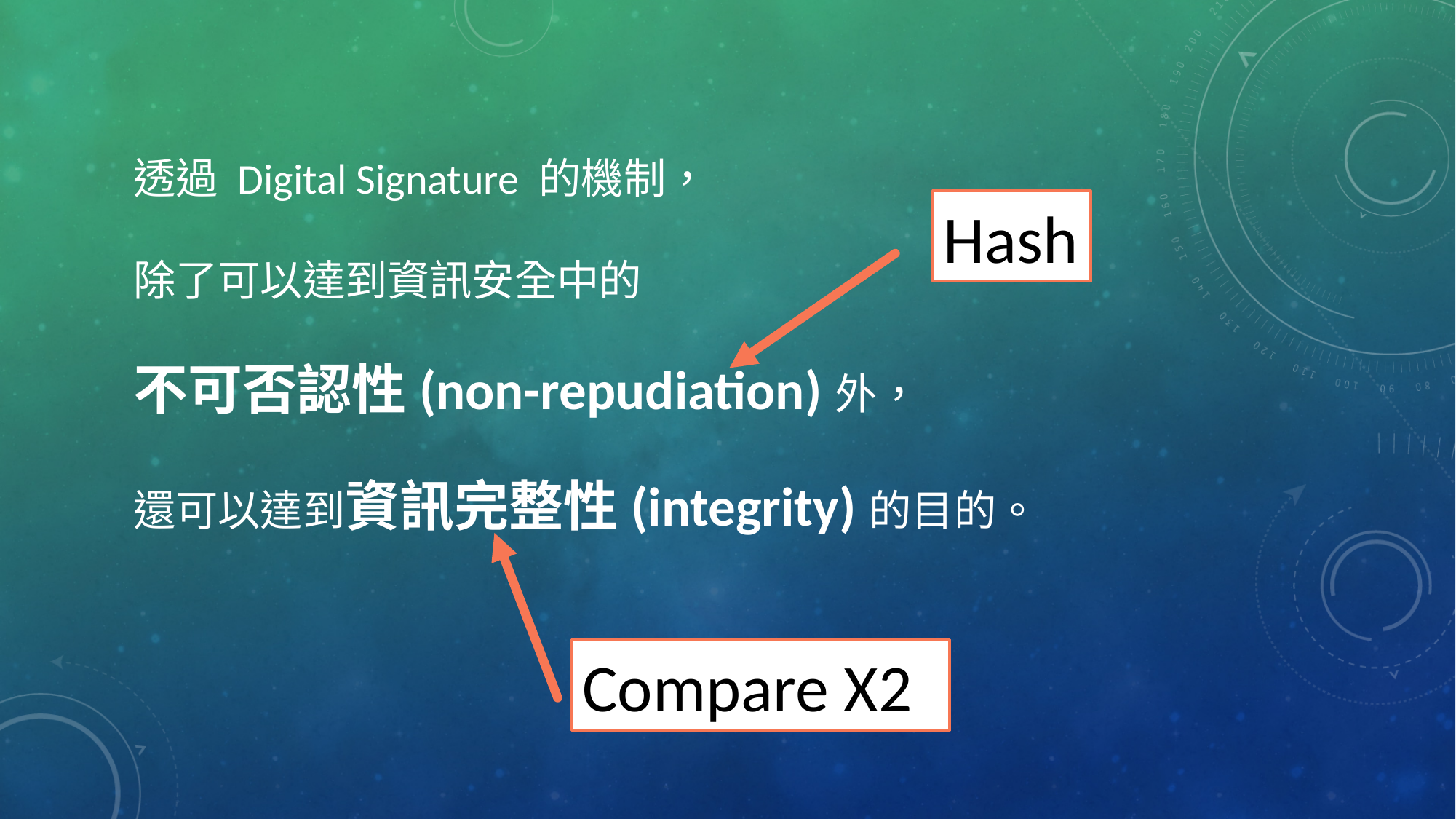

透過 Digital Signature 的機制，

除了可以達到資訊安全中的

不可否認性(non-repudiation)外，

還可以達到資訊完整性(integrity)的目的。
Hash
Compare X2